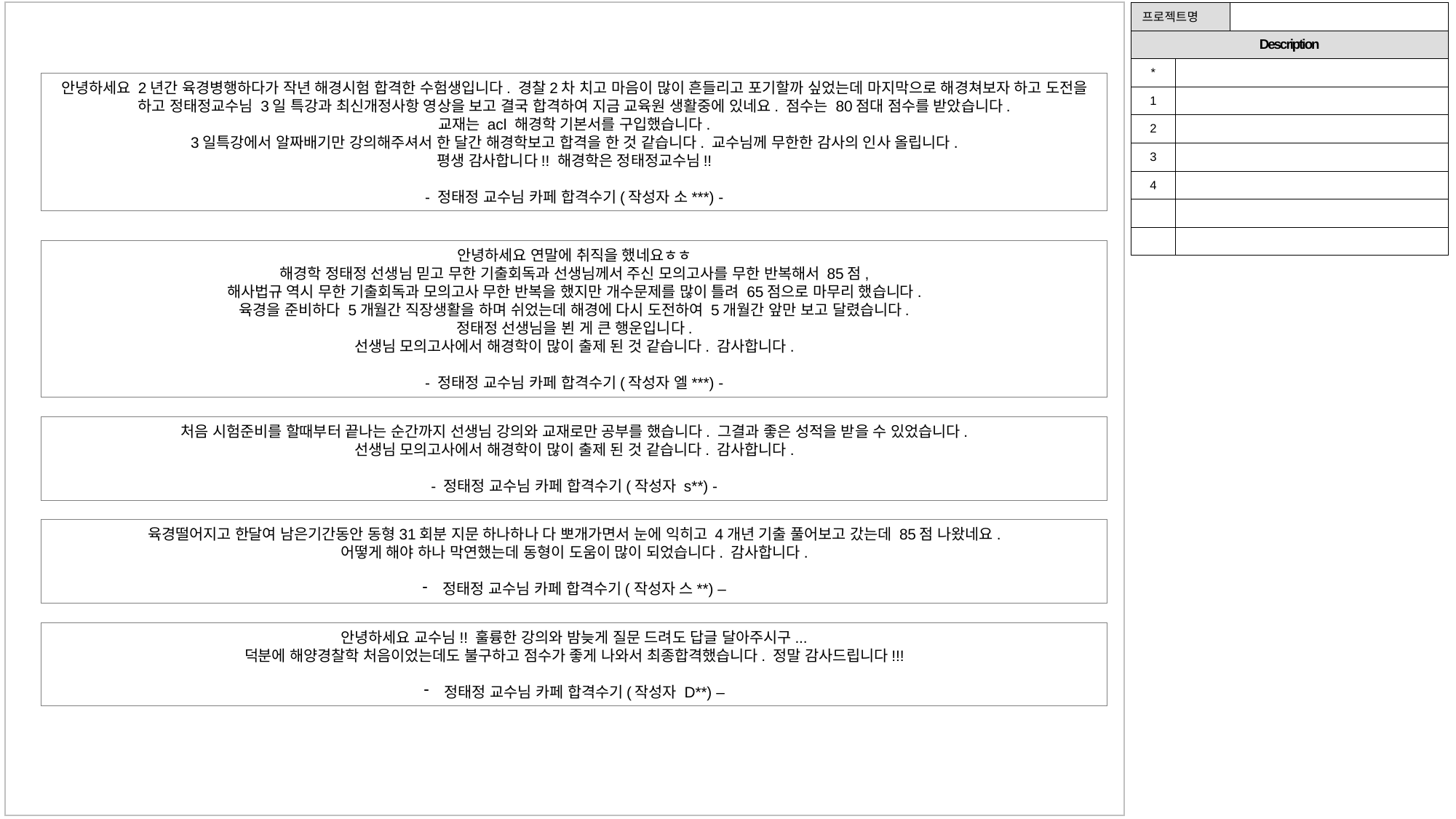

| 프로젝트명 |  |  |
| --- | --- | --- |
| Description |  |  |
| \* |  |  |
| 1 |  |  |
| 2 |  |  |
| 3 |  |  |
| 4 |  |  |
|  |  |  |
|  |  |  |
안녕하세요 2년간 육경병행하다가 작년 해경시험 합격한 수험생입니다. 경찰2차 치고 마음이 많이 흔들리고 포기할까 싶었는데 마지막으로 해경쳐보자 하고 도전을 하고 정태정교수님 3일 특강과 최신개정사항 영상을 보고 결국 합격하여 지금 교육원 생활중에 있네요. 점수는 80점대 점수를 받았습니다.
교재는 acl 해경학 기본서를 구입했습니다.​
3일특강에서 알짜배기만 강의해주셔서 한 달간 해경학보고 합격을 한 것 같습니다. 교수님께 무한한 감사의 인사 올립니다.
평생 감사합니다!! 해경학은 정태정교수님!!

- 정태정 교수님 카페 합격수기(작성자 소***) -
안녕하세요 연말에 취직을 했네요ㅎㅎ
해경학 정태정 선생님 믿고 무한 기출회독과 선생님께서 주신 모의고사를 무한 반복해서 85점,
해사법규 역시 무한 기출회독과 모의고사 무한 반복을 했지만 개수문제를 많이 틀려 65점으로 마무리 했습니다.
육경을 준비하다 5개월간 직장생활을 하며 쉬었는데 해경에 다시 도전하여 5개월간 앞만 보고 달렸습니다.
정태정 선생님을 뵌 게 큰 행운입니다.
선생님 모의고사에서 해경학이 많이 출제 된 것 같습니다. 감사합니다.

- 정태정 교수님 카페 합격수기(작성자 엘***) -
처음 시험준비를 할때부터 끝나는 순간까지 선생님 강의와 교재로만 공부를 했습니다. 그결과 좋은 성적을 받을 수 있었습니다.
선생님 모의고사에서 해경학이 많이 출제 된 것 같습니다. 감사합니다.

- 정태정 교수님 카페 합격수기(작성자 s**) -
육경떨어지고 한달여 남은기간동안 동형31회분 지문 하나하나 다 뽀개가면서 눈에 익히고 4개년 기출 풀어보고 갔는데 85점 나왔네요.
어떻게 해야 하나 막연했는데 동형이 도움이 많이 되었습니다. 감사합니다.

정태정 교수님 카페 합격수기(작성자 스**) –
안녕하세요 교수님!! 훌륭한 강의와 밤늦게 질문 드려도 답글 달아주시구...
덕분에 해양경찰학 처음이었는데도 불구하고 점수가 좋게 나와서 최종합격했습니다. 정말 감사드립니다!!!

정태정 교수님 카페 합격수기(작성자 D**) –